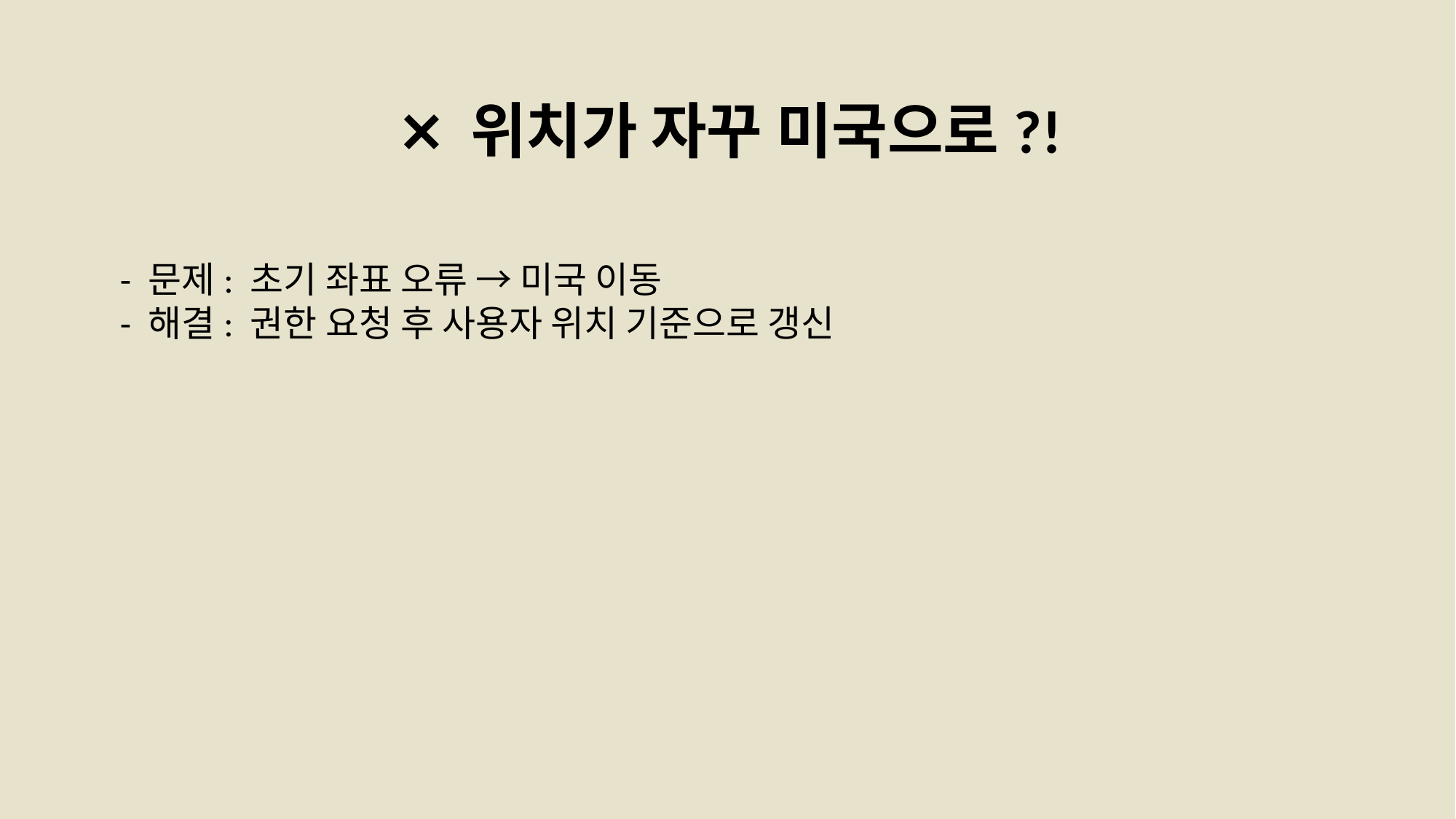

❌ 위치가 자꾸 미국으로?!

- 문제: 초기 좌표 오류 → 미국 이동
- 해결: 권한 요청 후 사용자 위치 기준으로 갱신